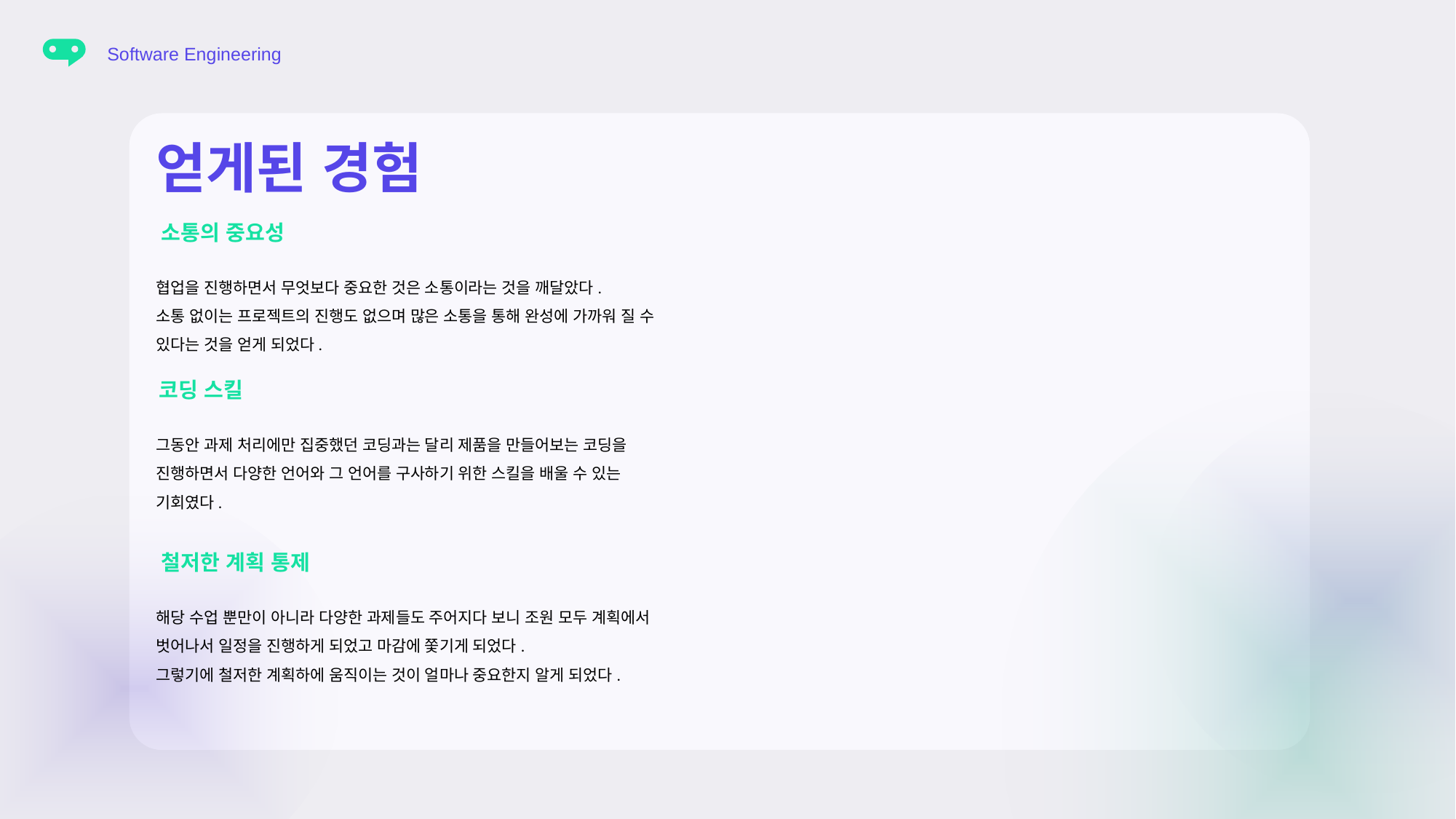

Software Engineering

얻게된 경험
소통의 중요성
협업을 진행하면서 무엇보다 중요한 것은 소통이라는 것을 깨달았다.
소통 없이는 프로젝트의 진행도 없으며 많은 소통을 통해 완성에 가까워 질 수 있다는 것을 얻게 되었다.
코딩 스킬

그동안 과제 처리에만 집중했던 코딩과는 달리 제품을 만들어보는 코딩을 진행하면서 다양한 언어와 그 언어를 구사하기 위한 스킬을 배울 수 있는 기회였다.

철저한 계획 통제
해당 수업 뿐만이 아니라 다양한 과제들도 주어지다 보니 조원 모두 계획에서 벗어나서 일정을 진행하게 되었고 마감에 쫓기게 되었다.
그렇기에 철저한 계획하에 움직이는 것이 얼마나 중요한지 알게 되었다.